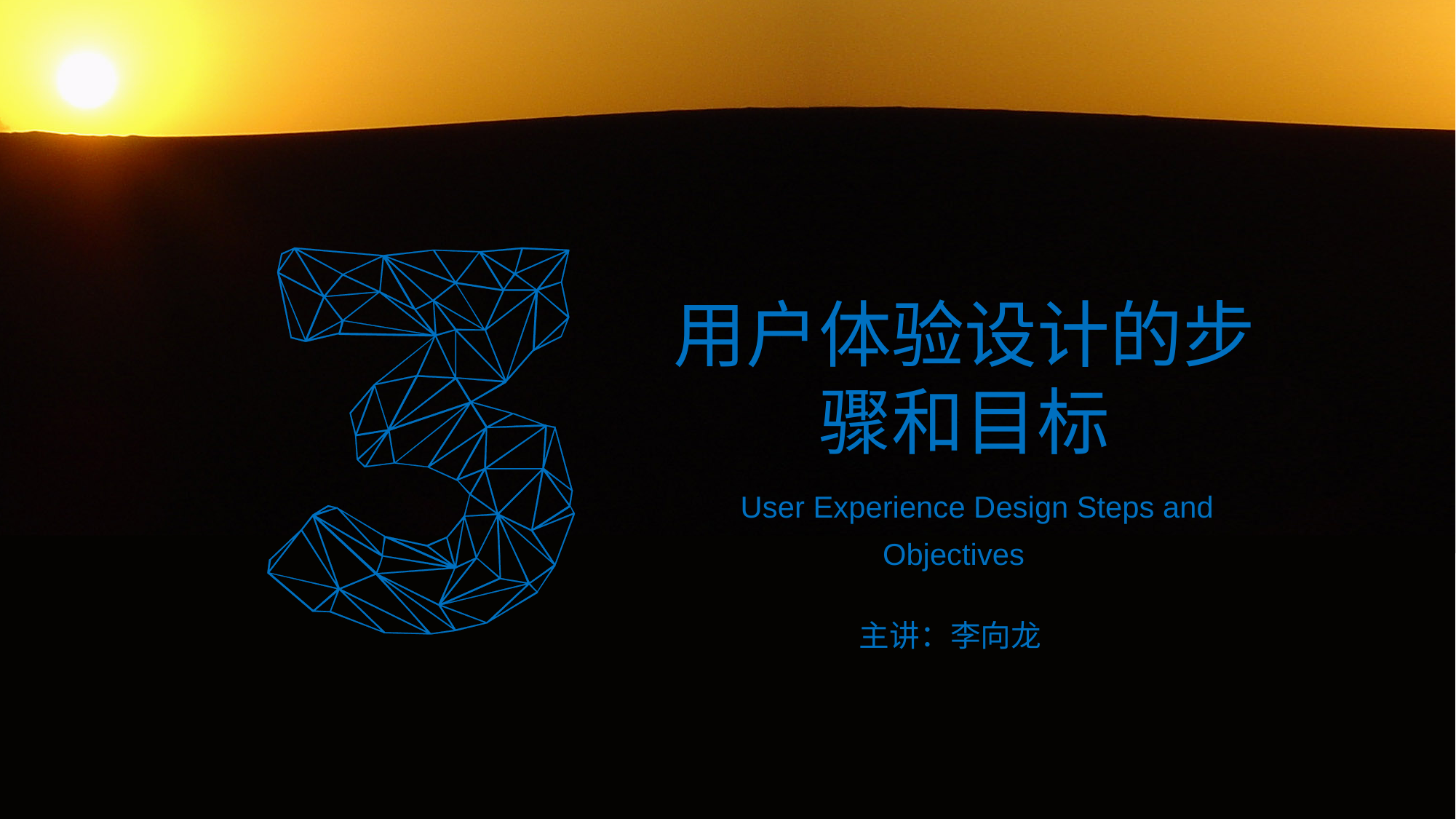

用户体验设计的步骤和目标
User Experience Design Steps and
                 Objectives

主讲：李向龙